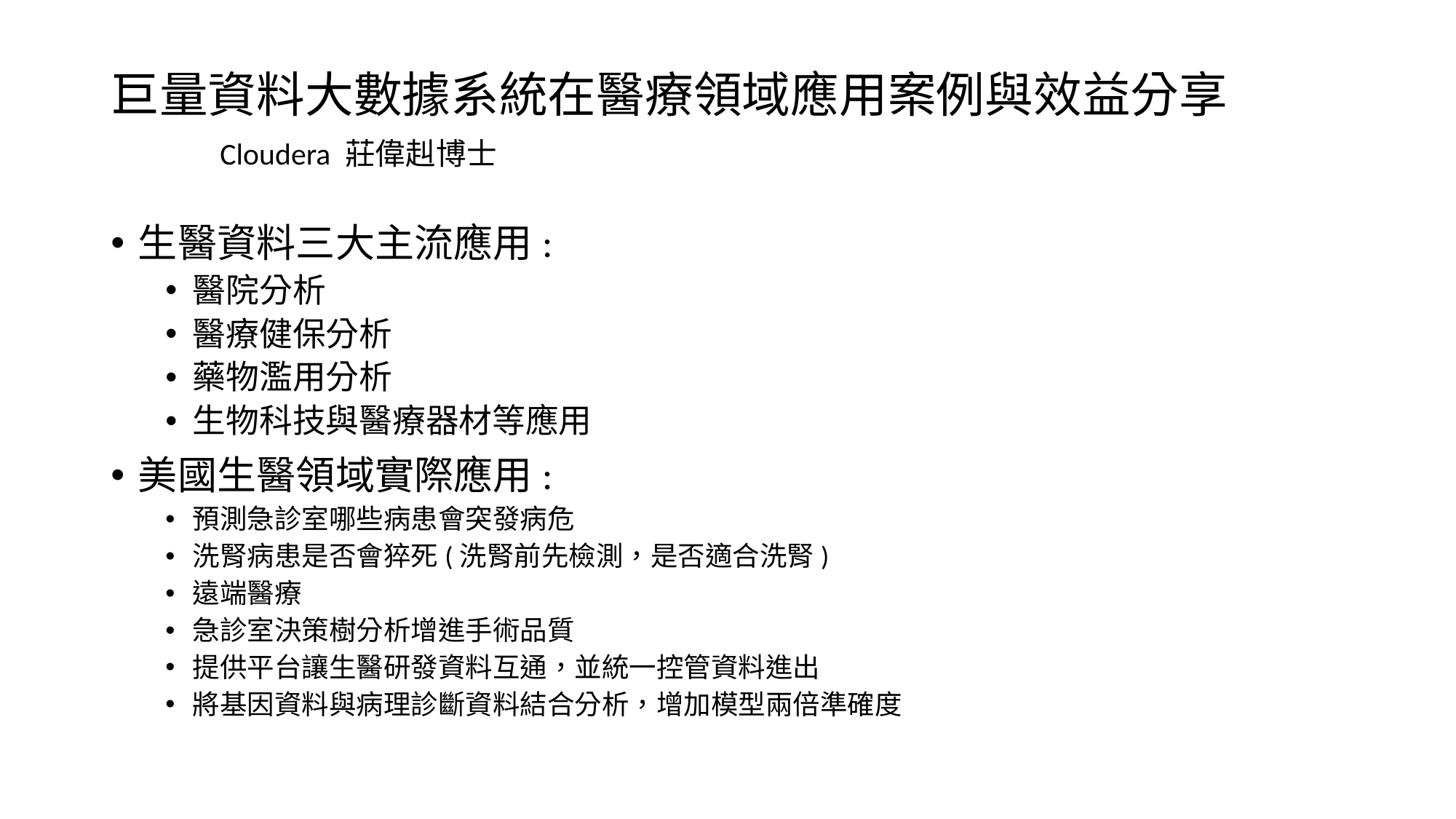

# 巨量資料大數據系統在醫療領域應用案例與效益分享 Cloudera 莊偉赳博士
生醫資料三大主流應用:
醫院分析
醫療健保分析
藥物濫用分析
生物科技與醫療器材等應用
美國生醫領域實際應用:
預測急診室哪些病患會突發病危
洗腎病患是否會猝死(洗腎前先檢測，是否適合洗腎)
遠端醫療
急診室決策樹分析增進手術品質
提供平台讓生醫研發資料互通，並統一控管資料進出
將基因資料與病理診斷資料結合分析，增加模型兩倍準確度